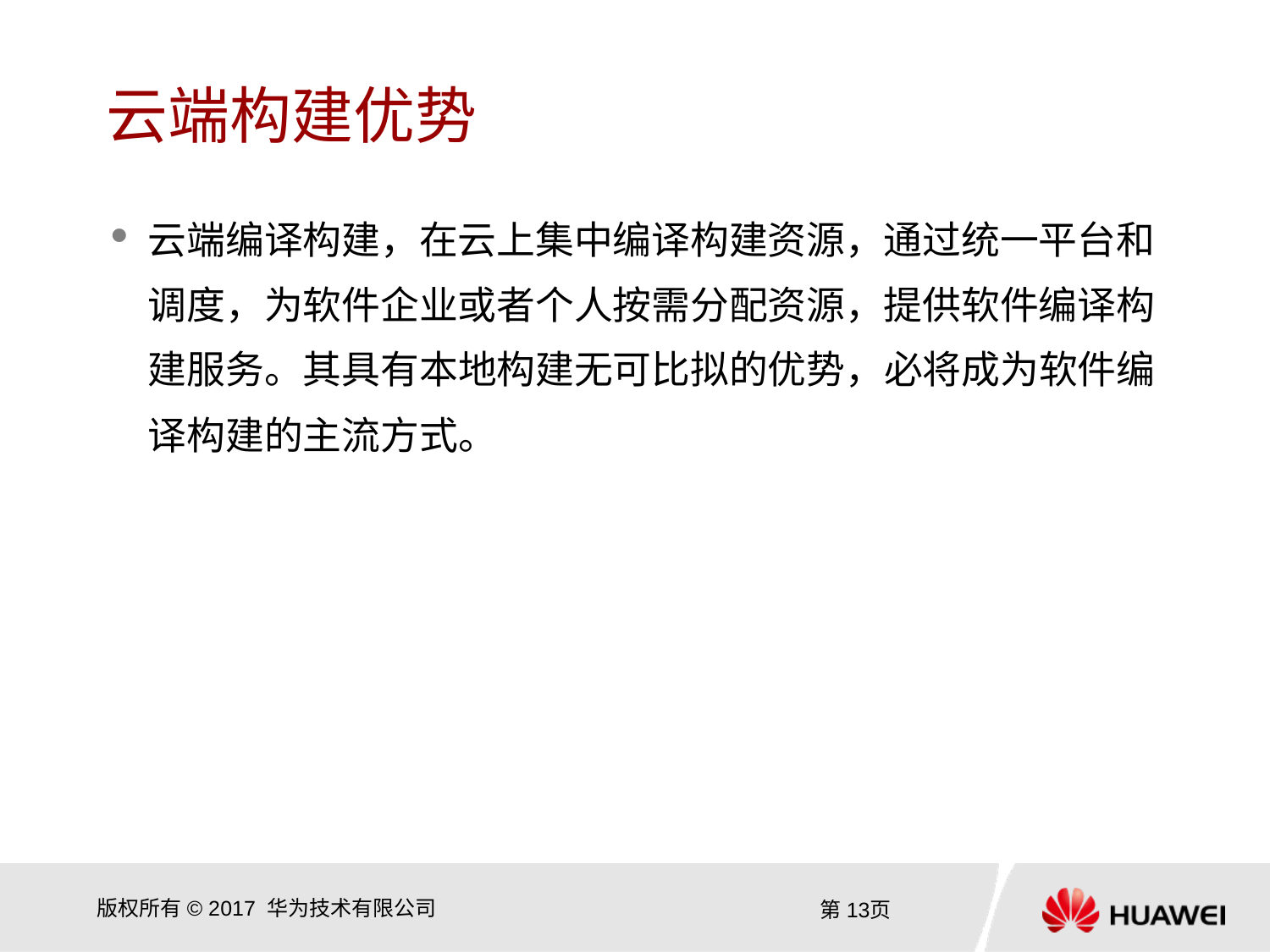

# 云端构建优势
云端编译构建，在云上集中编译构建资源，通过统一平台和调度，为软件企业或者个人按需分配资源，提供软件编译构建服务。其具有本地构建无可比拟的优势，必将成为软件编译构建的主流方式。